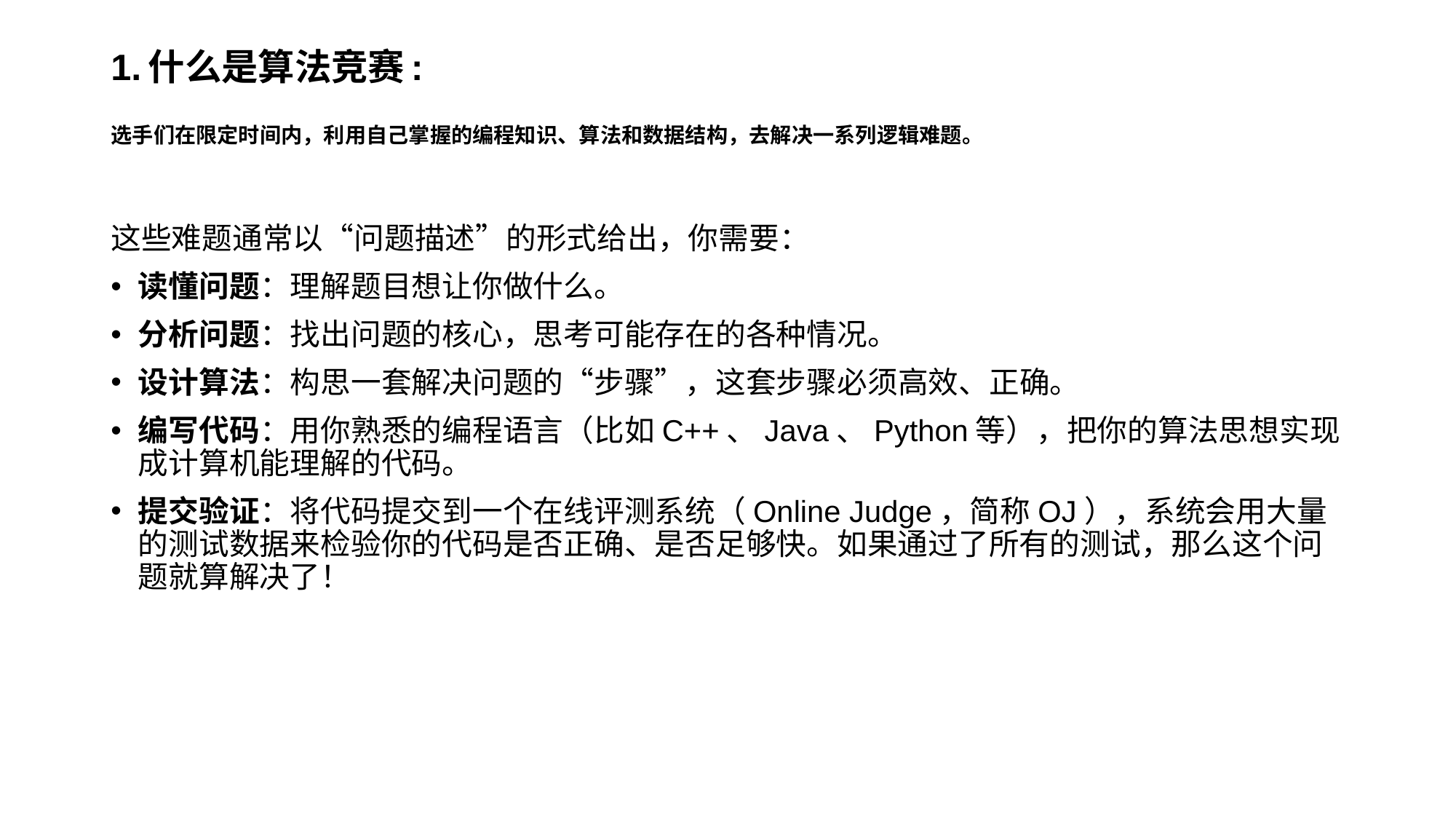

# 1.什么是算法竞赛: 选手们在限定时间内，利用自己掌握的编程知识、算法和数据结构，去解决一系列逻辑难题。
这些难题通常以“问题描述”的形式给出，你需要：
读懂问题：理解题目想让你做什么。
分析问题：找出问题的核心，思考可能存在的各种情况。
设计算法：构思一套解决问题的“步骤”，这套步骤必须高效、正确。
编写代码：用你熟悉的编程语言（比如C++、Java、Python等），把你的算法思想实现成计算机能理解的代码。
提交验证：将代码提交到一个在线评测系统（Online Judge，简称OJ），系统会用大量的测试数据来检验你的代码是否正确、是否足够快。如果通过了所有的测试，那么这个问题就算解决了！